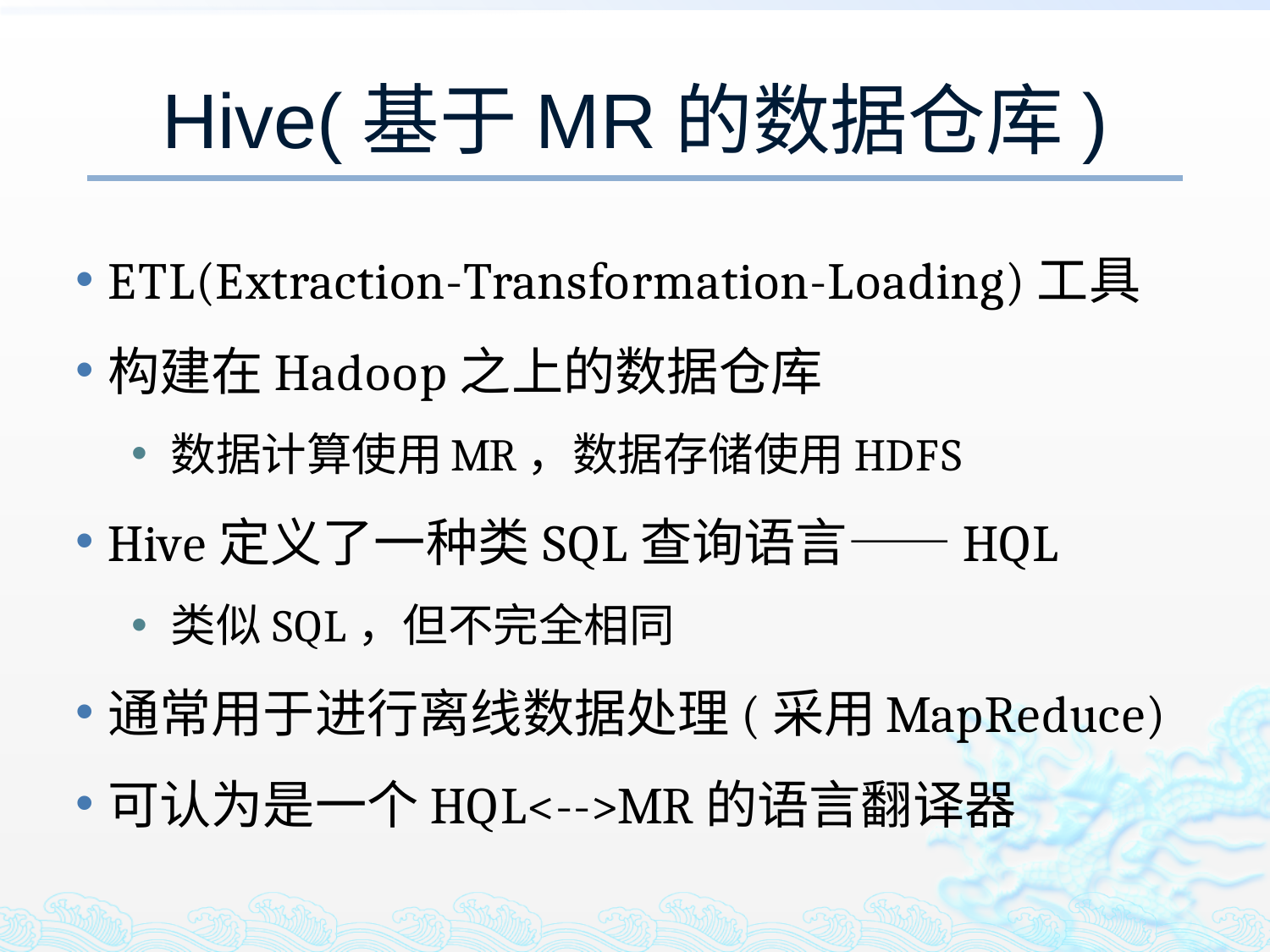

# Hive(基于MR的数据仓库)
ETL(Extraction-Transformation-Loading)工具
构建在Hadoop之上的数据仓库
数据计算使用MR，数据存储使用HDFS
Hive定义了一种类SQL查询语言——HQL
类似SQL，但不完全相同
通常用于进行离线数据处理(采用MapReduce)
可认为是一个HQL<-->MR的语言翻译器